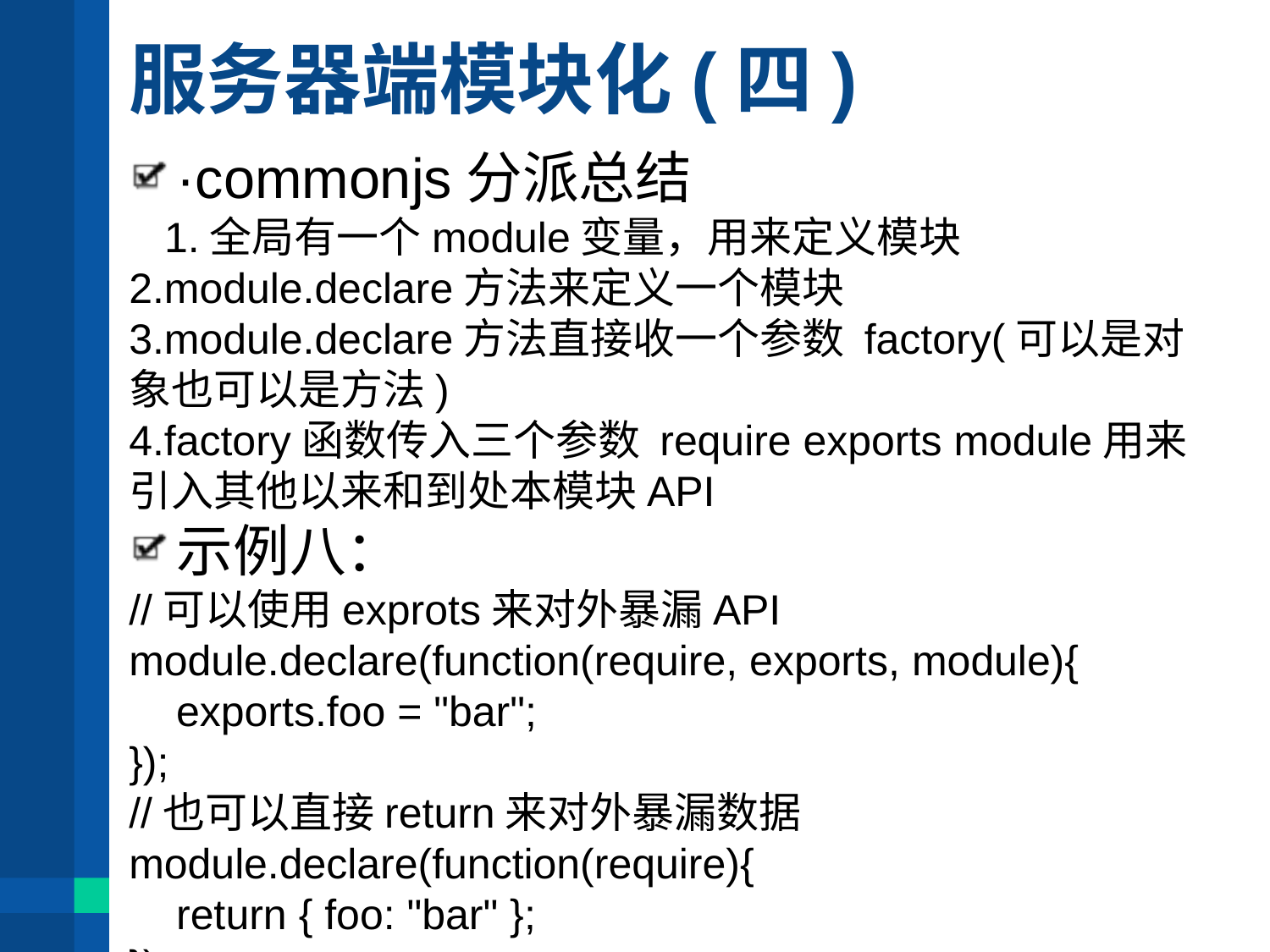

# 服务器端模块化(四)
·commonjs分派总结
   1.全局有一个module变量，用来定义模块              2.module.declare方法来定义一个模块
3.module.declare方法直接收一个参数 factory(可以是对象也可以是方法)
4.factory函数传入三个参数 require exports module用来引入其他以来和到处本模块API
示例八：
//可以使用exprots来对外暴漏API
module.declare(function(require, exports, module){
    exports.foo = "bar";
});
//也可以直接return来对外暴漏数据
module.declare(function(require){
    return { foo: "bar" };
});